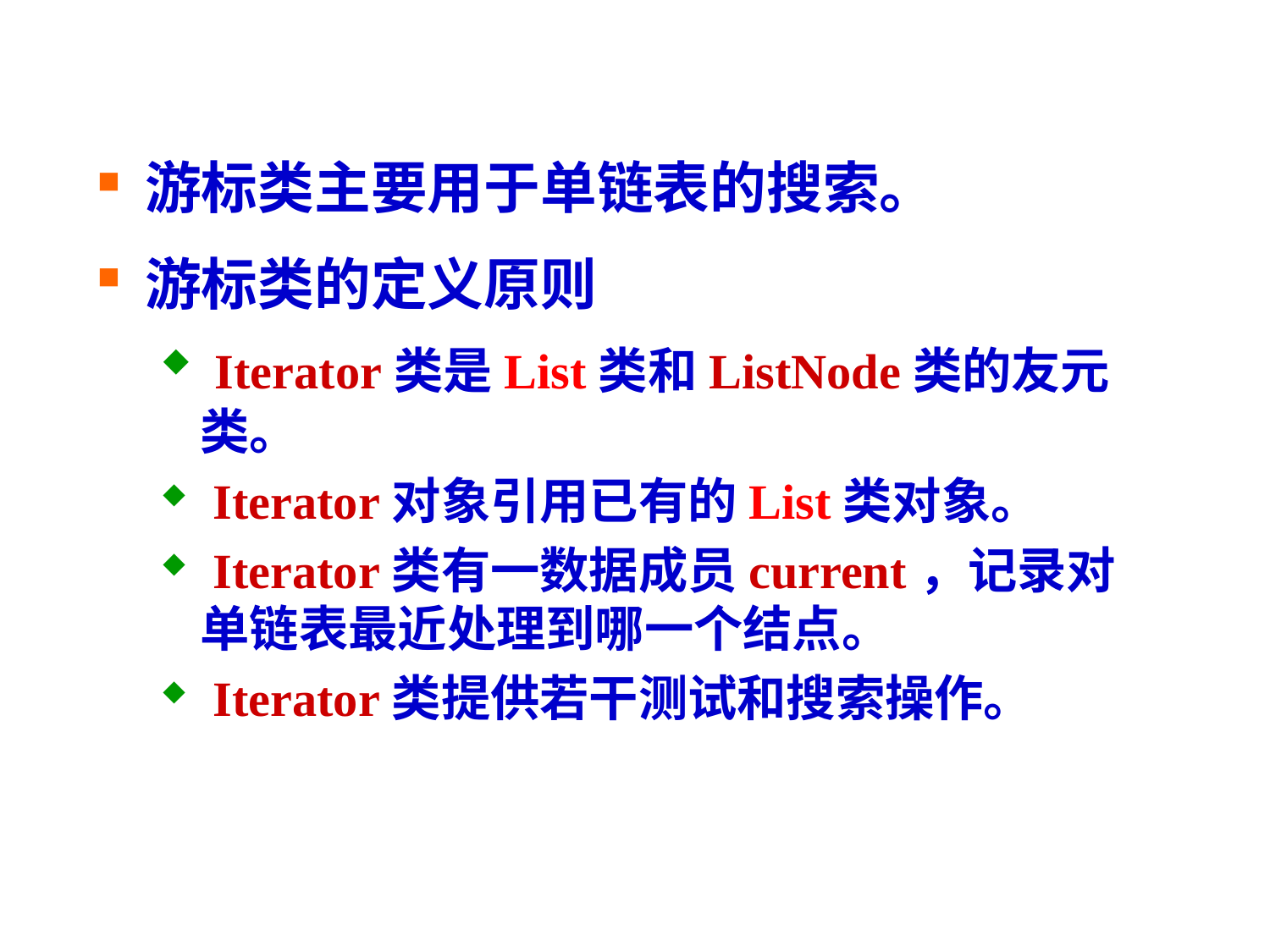

游标类主要用于单链表的搜索。
游标类的定义原则
 Iterator类是List类和ListNode类的友元类。
 Iterator对象引用已有的List类对象。
 Iterator类有一数据成员current，记录对单链表最近处理到哪一个结点。
 Iterator类提供若干测试和搜索操作。
104